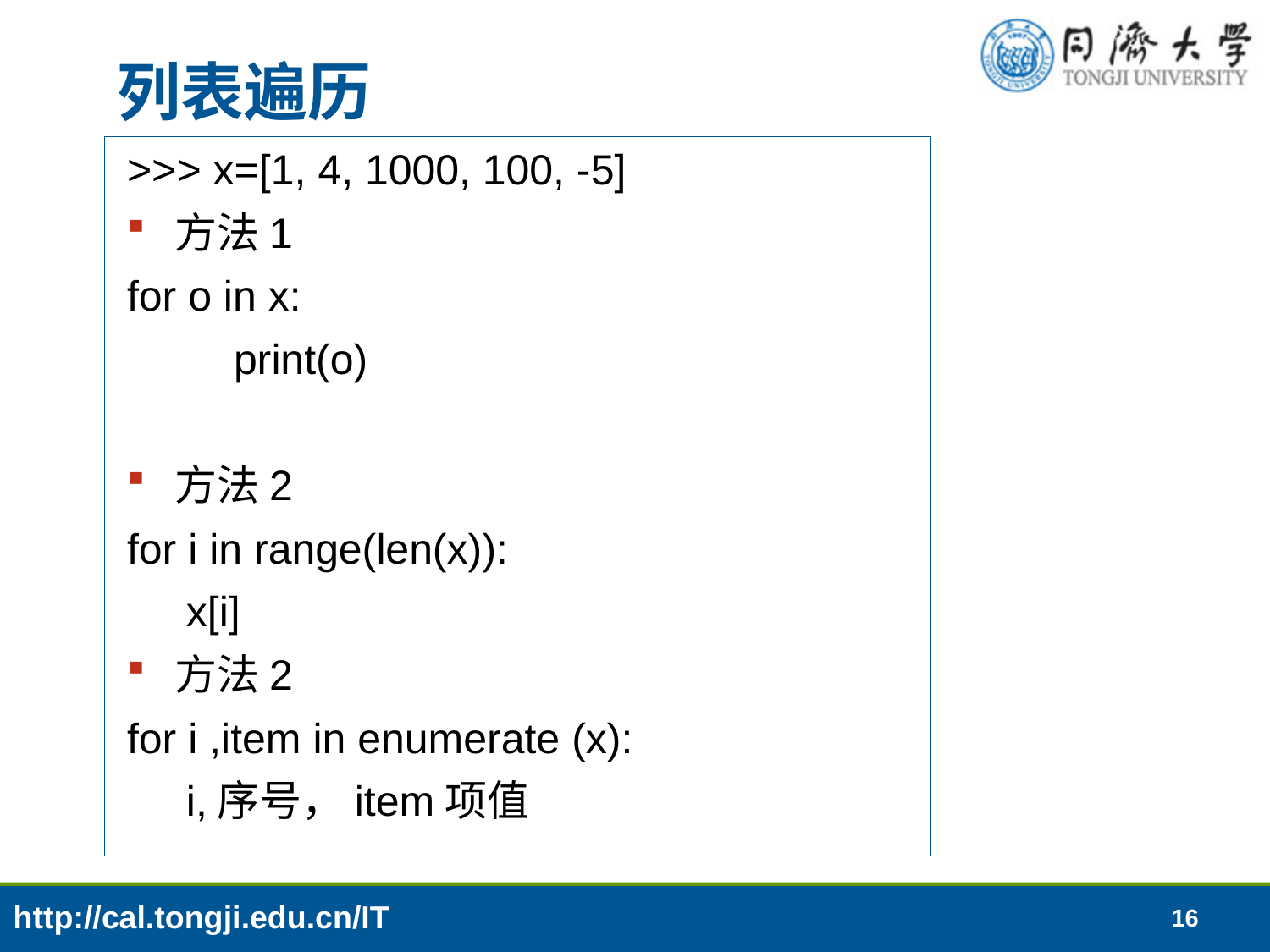

# 列表遍历
>>> x=[1, 4, 1000, 100, -5]
方法1
for o in x:
         print(o)

方法2
for i in range(len(x)):
     x[i]
方法2
for i ,item in enumerate (x):
     i,序号，item项值